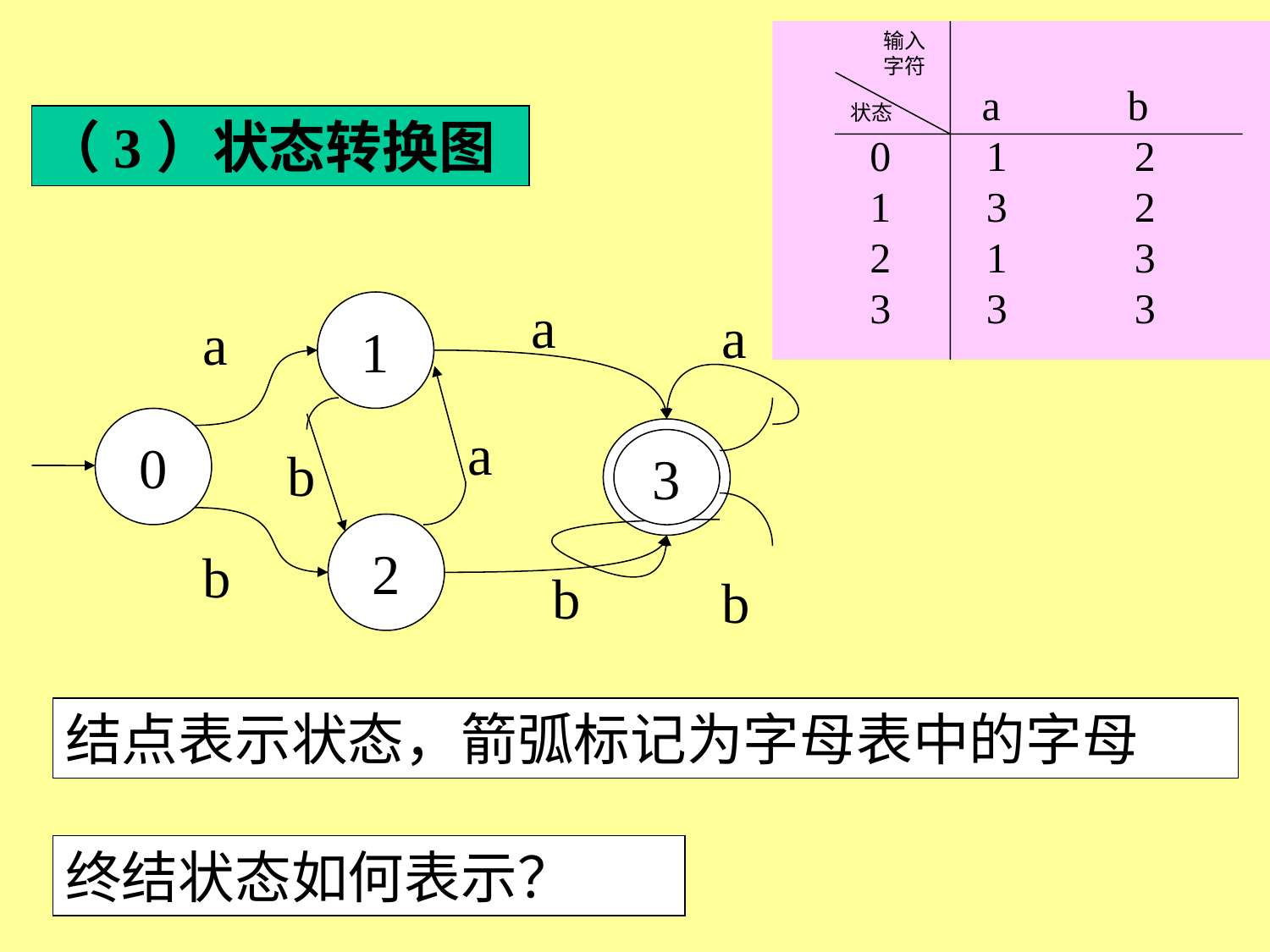

输入
                    字符
             状态                  a            b
        0         1            2
        1         3            2
        2         1            3
        3         3            3

（3）状态转换图
a
1
a
a

0
a
3
3
b

2
b
b
b
结点表示状态，箭弧标记为字母表中的字母
终结状态如何表示？